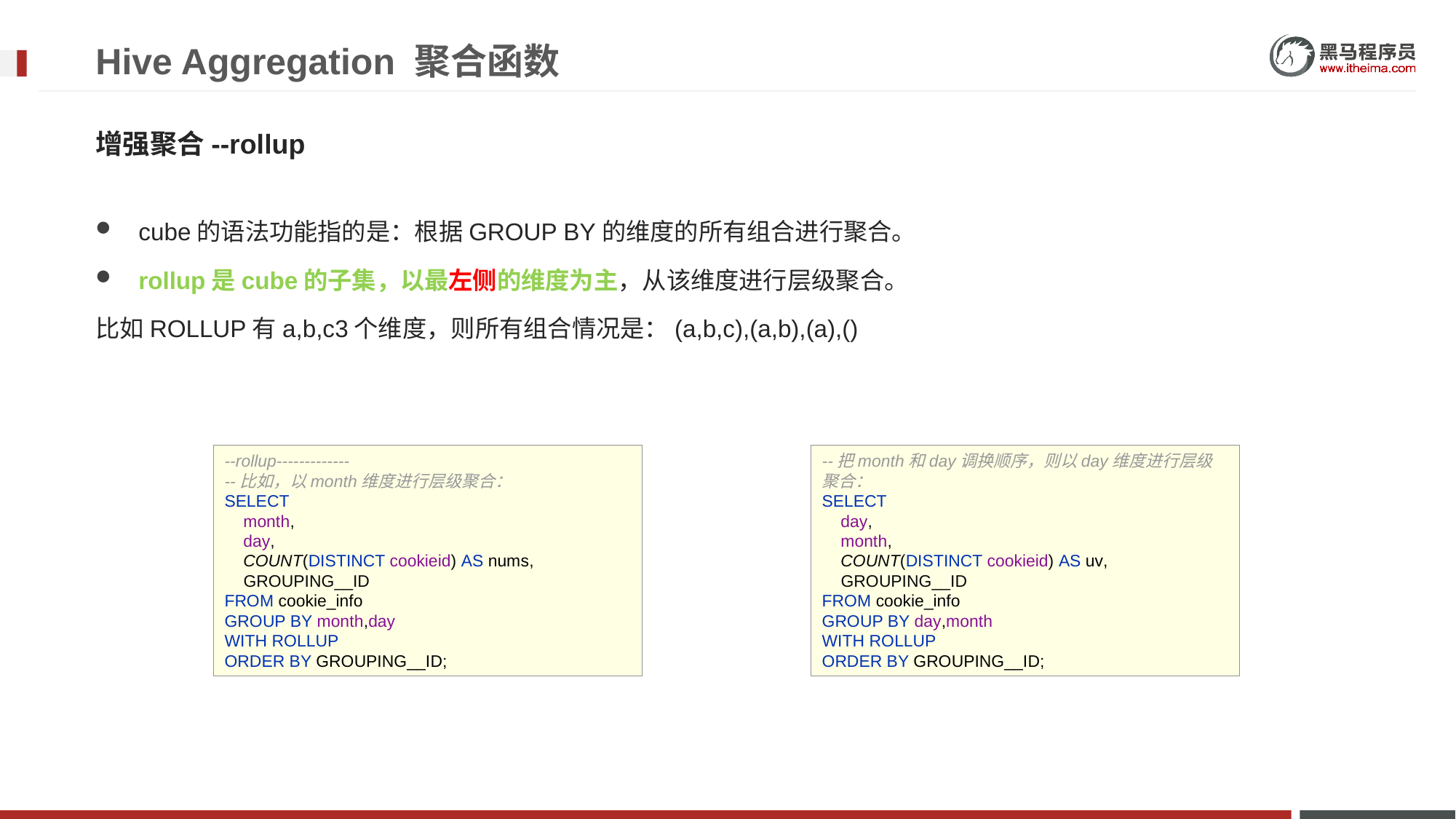

# Hive Aggregation 聚合函数
增强聚合--rollup
cube的语法功能指的是：根据GROUP BY的维度的所有组合进行聚合。
rollup是cube的子集，以最左侧的维度为主，从该维度进行层级聚合。
比如ROLLUP有a,b,c3个维度，则所有组合情况是：(a,b,c),(a,b),(a),()

--rollup-------------
--比如，以month维度进行层级聚合：
SELECT
    month,
    day,
    COUNT(DISTINCT cookieid) AS nums,
    GROUPING__ID
FROM cookie_info
GROUP BY month,day
WITH ROLLUP
ORDER BY GROUPING__ID;
--把month和day调换顺序，则以day维度进行层级聚合：
SELECT
    day,
    month,
    COUNT(DISTINCT cookieid) AS uv,
    GROUPING__ID
FROM cookie_info
GROUP BY day,month
WITH ROLLUP
ORDER BY GROUPING__ID;